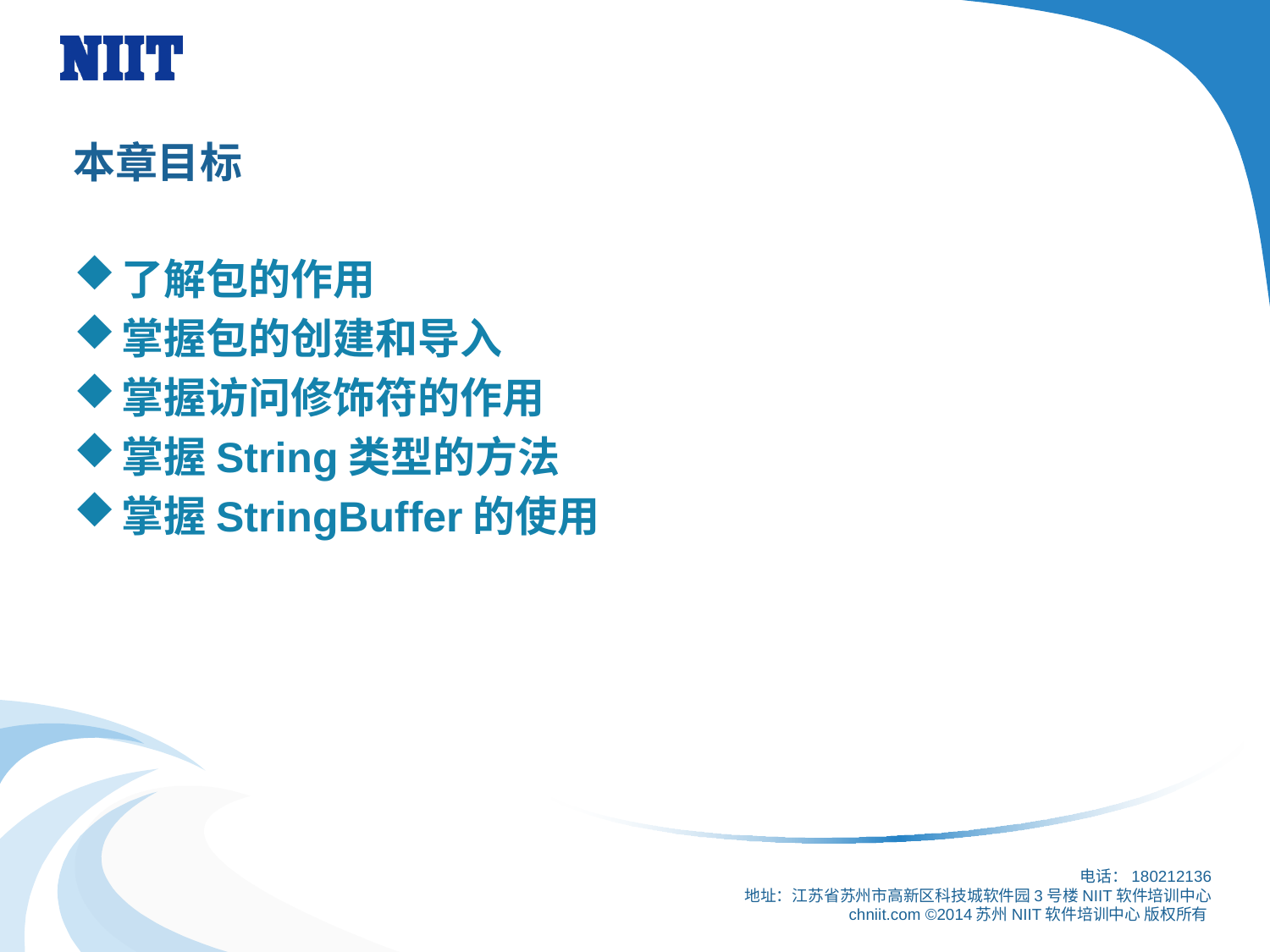

# 本章目标
了解包的作用
掌握包的创建和导入
掌握访问修饰符的作用
掌握String类型的方法
掌握StringBuffer的使用